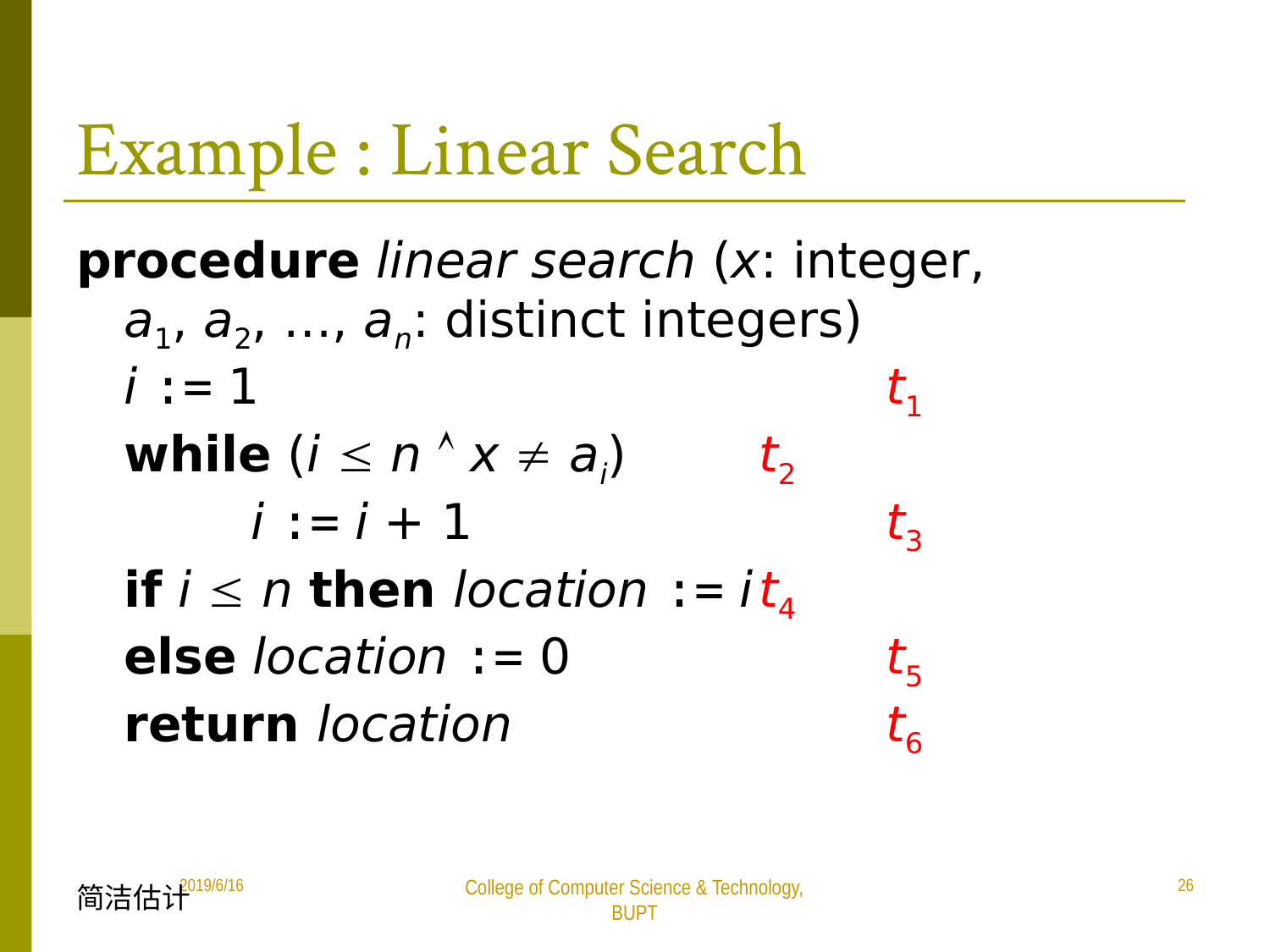

# Example : Linear Search
procedure linear search (x: integer,
a1, a2, …, an: distinct integers)
i := 1					t1
while (i ≤ n ∧ x ≠ ai)		t2
	i := i + 1				t3
if i ≤ n then location := i	t4
else location := 0			t5
return location			t6

简洁估计
26
2019/6/16
College of Computer Science & Technology, BUPT